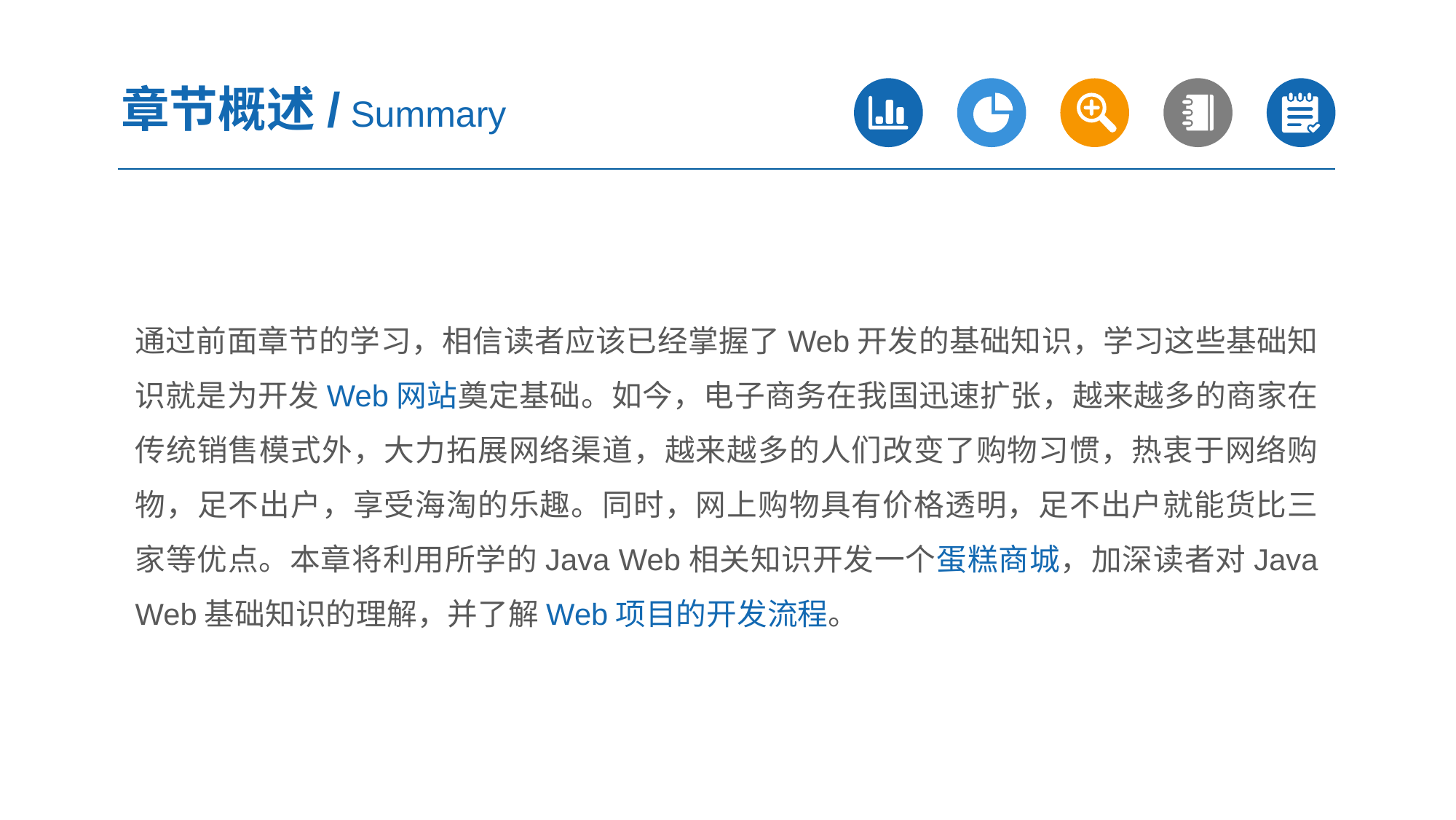

章节概述/ Summary
通过前面章节的学习，相信读者应该已经掌握了Web开发的基础知识，学习这些基础知识就是为开发Web网站奠定基础。如今，电子商务在我国迅速扩张，越来越多的商家在传统销售模式外，大力拓展网络渠道，越来越多的人们改变了购物习惯，热衷于网络购物，足不出户，享受海淘的乐趣。同时，网上购物具有价格透明，足不出户就能货比三家等优点。本章将利用所学的Java Web相关知识开发一个蛋糕商城，加深读者对Java Web基础知识的理解，并了解Web项目的开发流程。